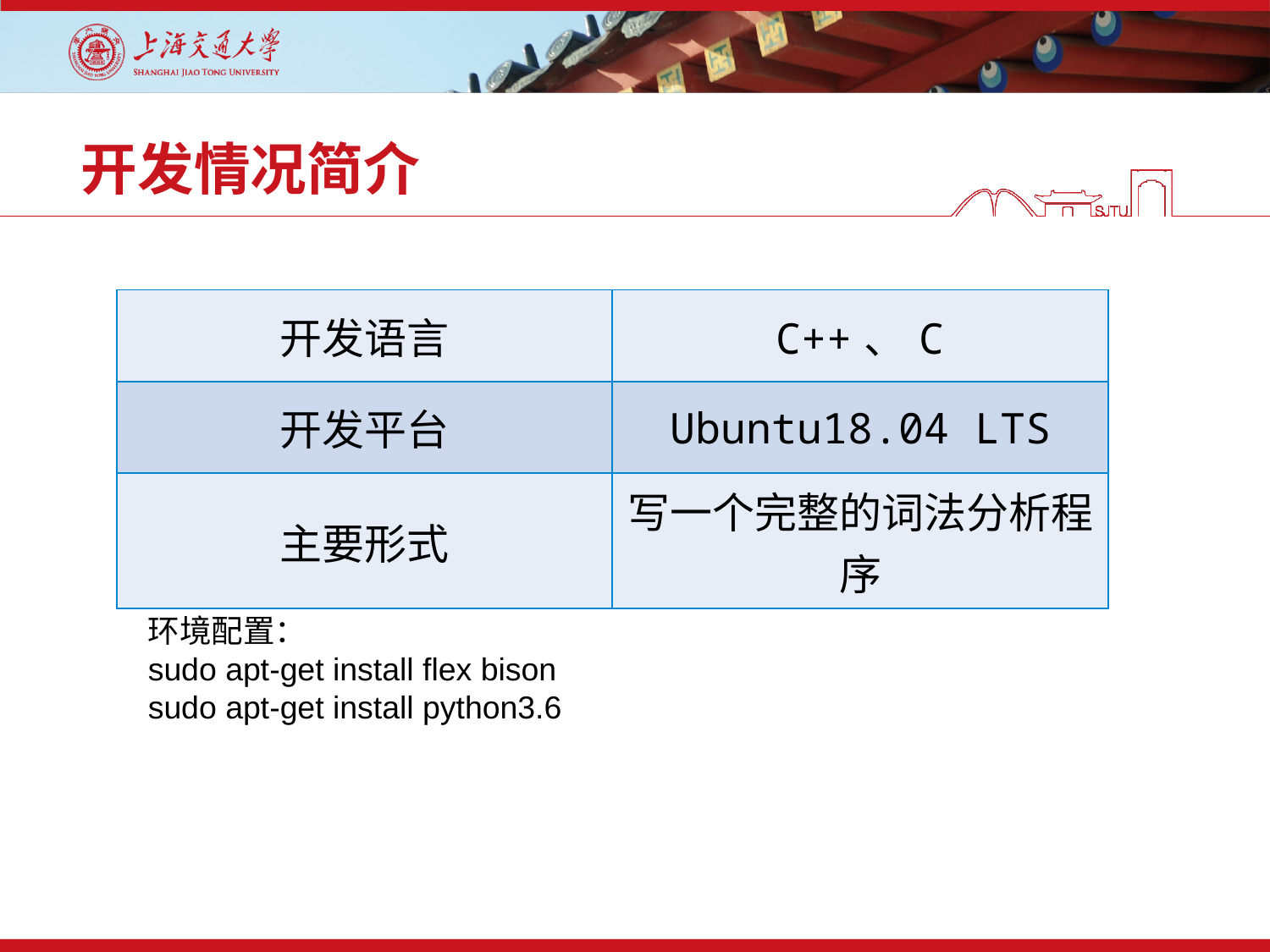

# 开发情况简介
| 开发语言 | C++、C |
| --- | --- |
| 开发平台 | Ubuntu18.04 LTS |
| 主要形式 | 写一个完整的词法分析程序 |

环境配置：
sudo apt-get install flex bison
sudo apt-get install python3.6